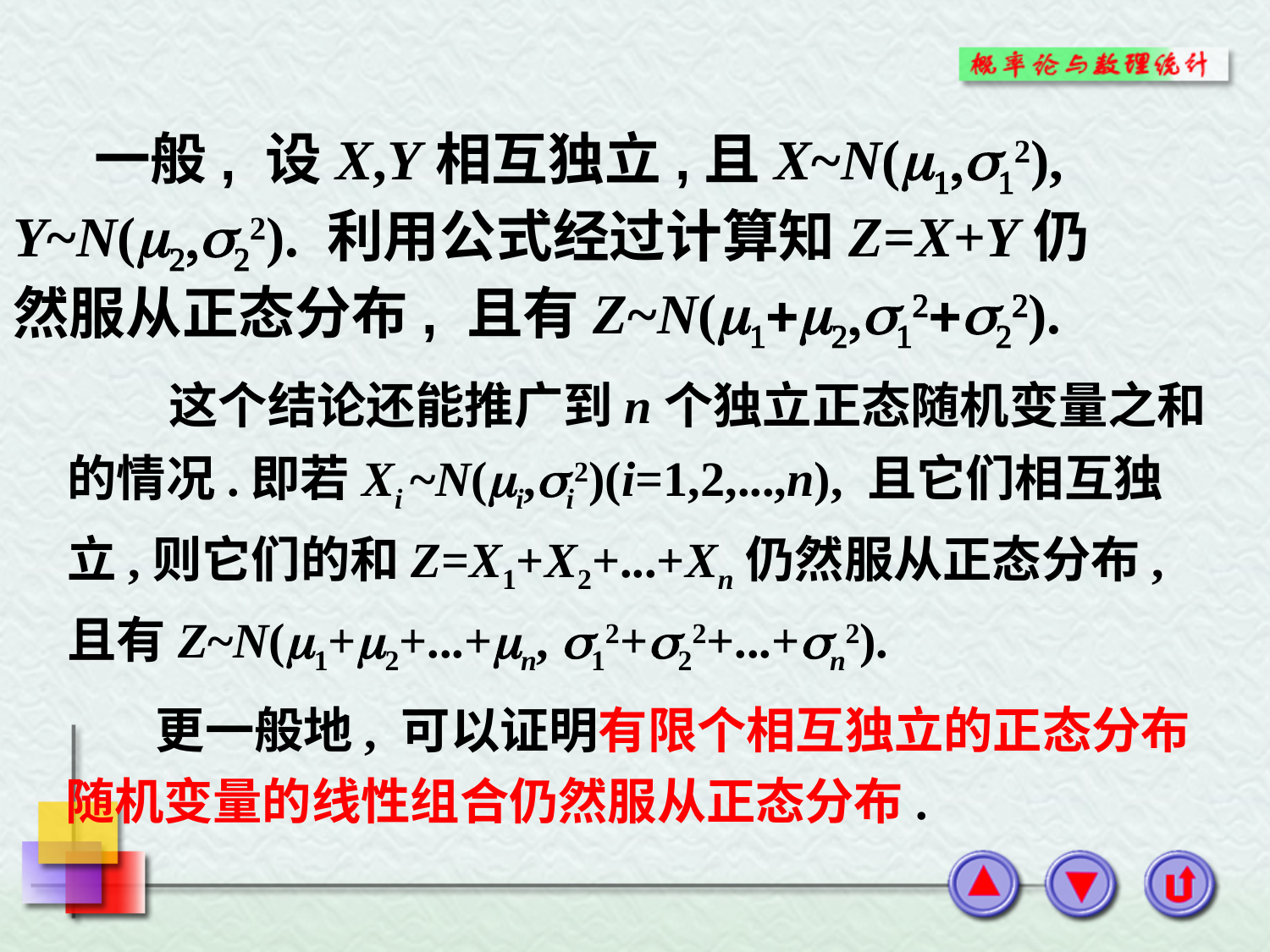

# 一般, 设X,Y相互独立,且X~N(μ1,σ12), Y~N(μ2,σ22). 利用公式经过计算知Z=X+Y仍然服从正态分布, 且有Z~N(μ1+μ2,σ12+σ22).
        这个结论还能推广到n个独立正态随机变量之和的情况.即若Xi ~N(μi,σi2)(i=1,2,...,n), 且它们相互独立,则它们的和Z=X1+X2+...+Xn仍然服从正态分布,且有Z~N(μ1+μ2+...+μn, σ12+σ22+...+σn2).
       更一般地, 可以证明有限个相互独立的正态分布随机变量的线性组合仍然服从正态分布.